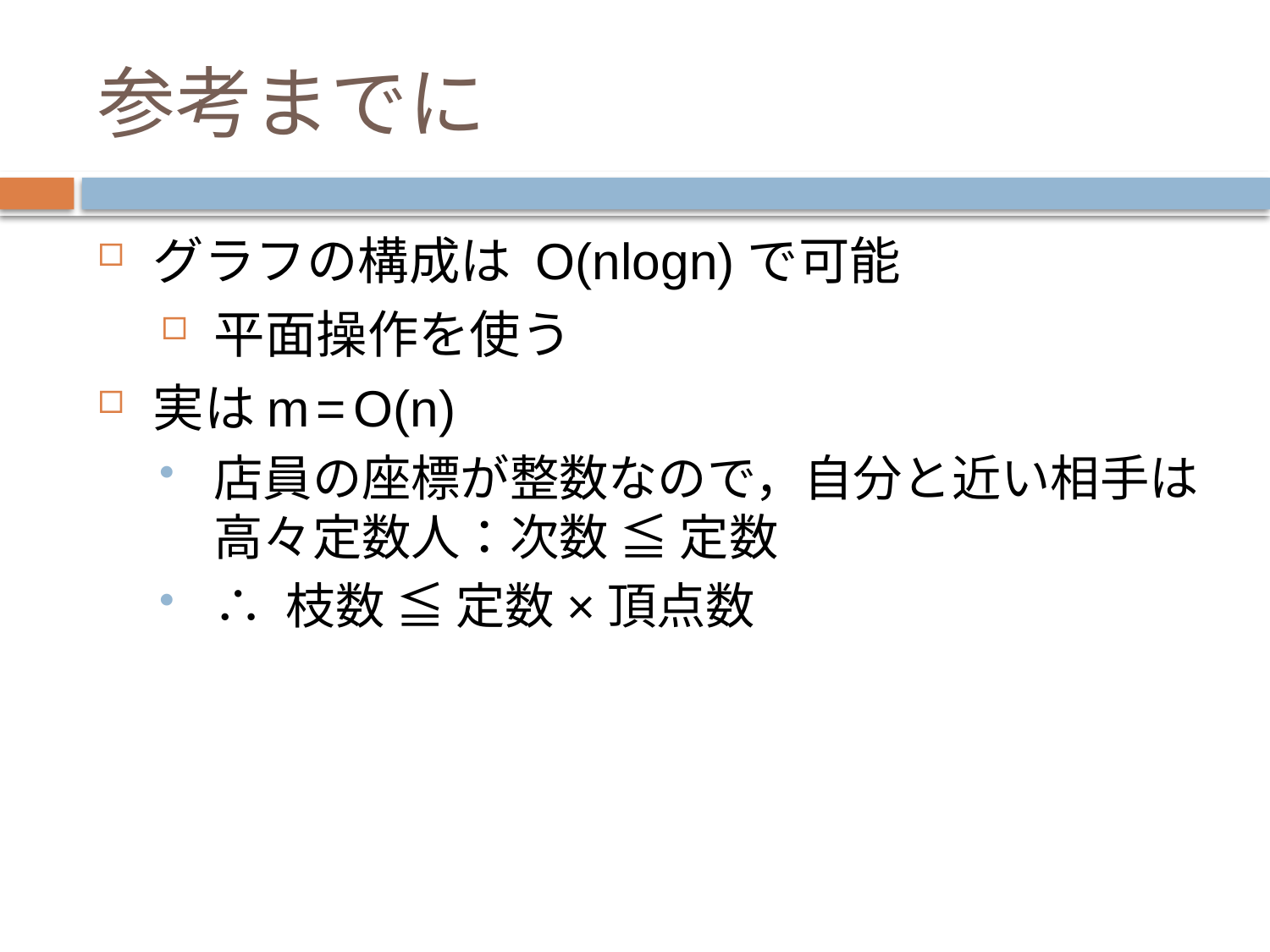

参考までに
グラフの構成は O(nlogn)で可能
平面操作を使う
実は m = O(n)
店員の座標が整数なので，自分と近い相手は高々定数人：次数 ≦ 定数
∴ 枝数 ≦ 定数×頂点数